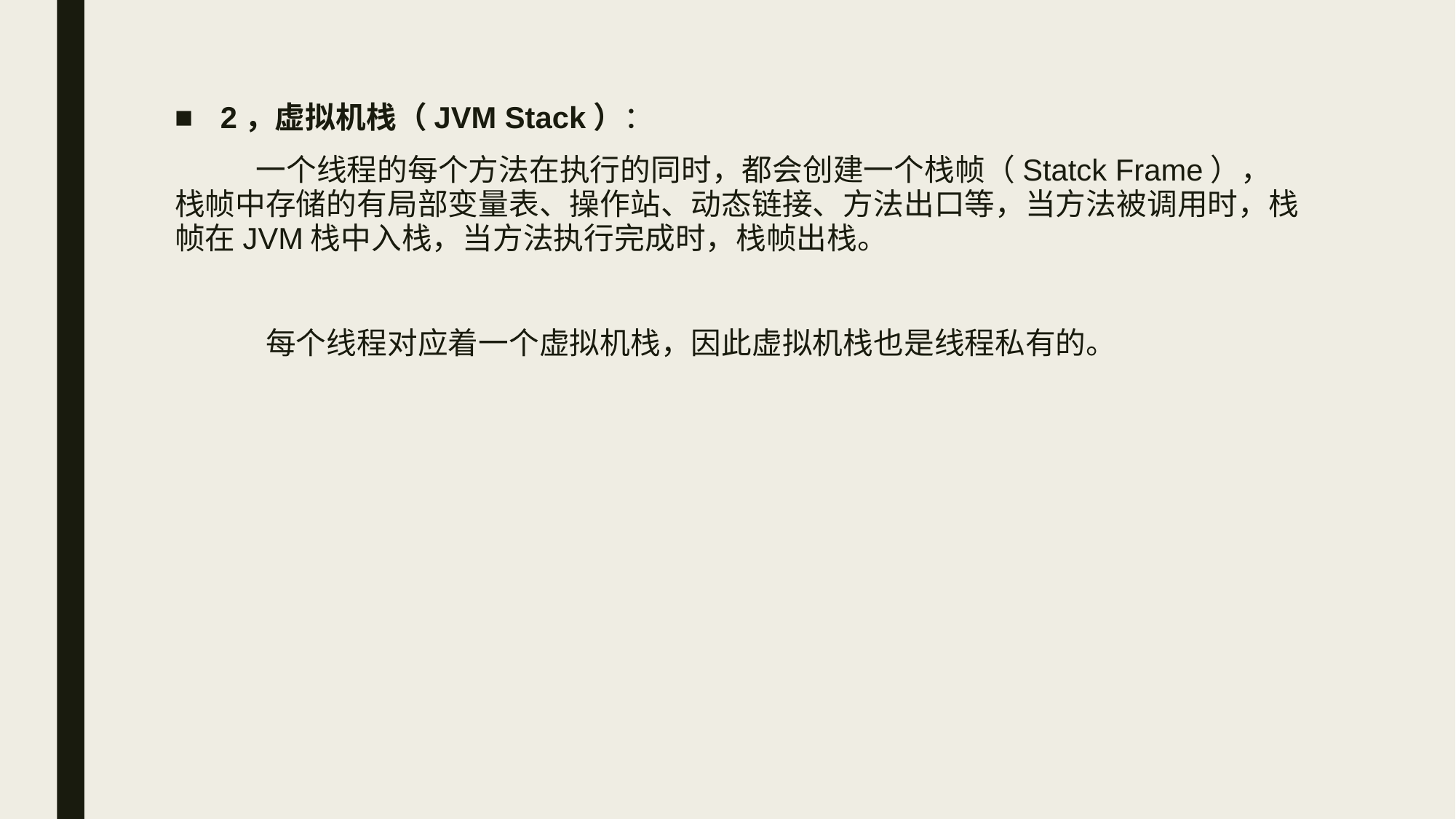

2，虚拟机栈（JVM Stack）：
           一个线程的每个方法在执行的同时，都会创建一个栈帧（Statck Frame），栈帧中存储的有局部变量表、操作站、动态链接、方法出口等，当方法被调用时，栈帧在JVM栈中入栈，当方法执行完成时，栈帧出栈。

　　　每个线程对应着一个虚拟机栈，因此虚拟机栈也是线程私有的。